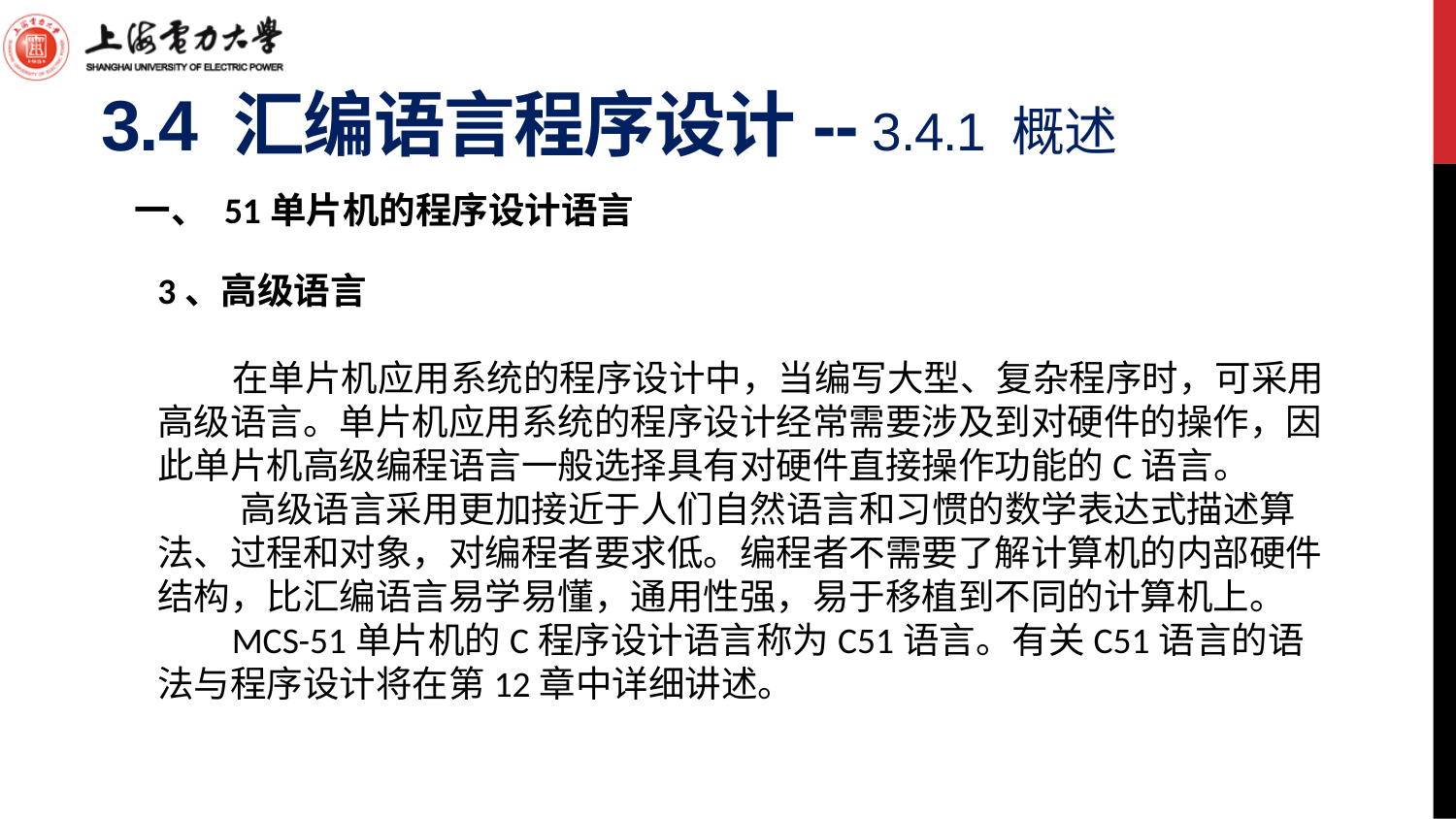

# 3.4 汇编语言程序设计-- 3.4.1 概述
一、 51单片机的程序设计语言

3、高级语言

        在单片机应用系统的程序设计中，当编写大型、复杂程序时，可采用高级语言。单片机应用系统的程序设计经常需要涉及到对硬件的操作，因此单片机高级编程语言一般选择具有对硬件直接操作功能的C语言。
         高级语言采用更加接近于人们自然语言和习惯的数学表达式描述算法、过程和对象，对编程者要求低。编程者不需要了解计算机的内部硬件结构，比汇编语言易学易懂，通用性强，易于移植到不同的计算机上。
         MCS-51单片机的C程序设计语言称为C51语言。有关C51语言的语法与程序设计将在第12章中详细讲述。